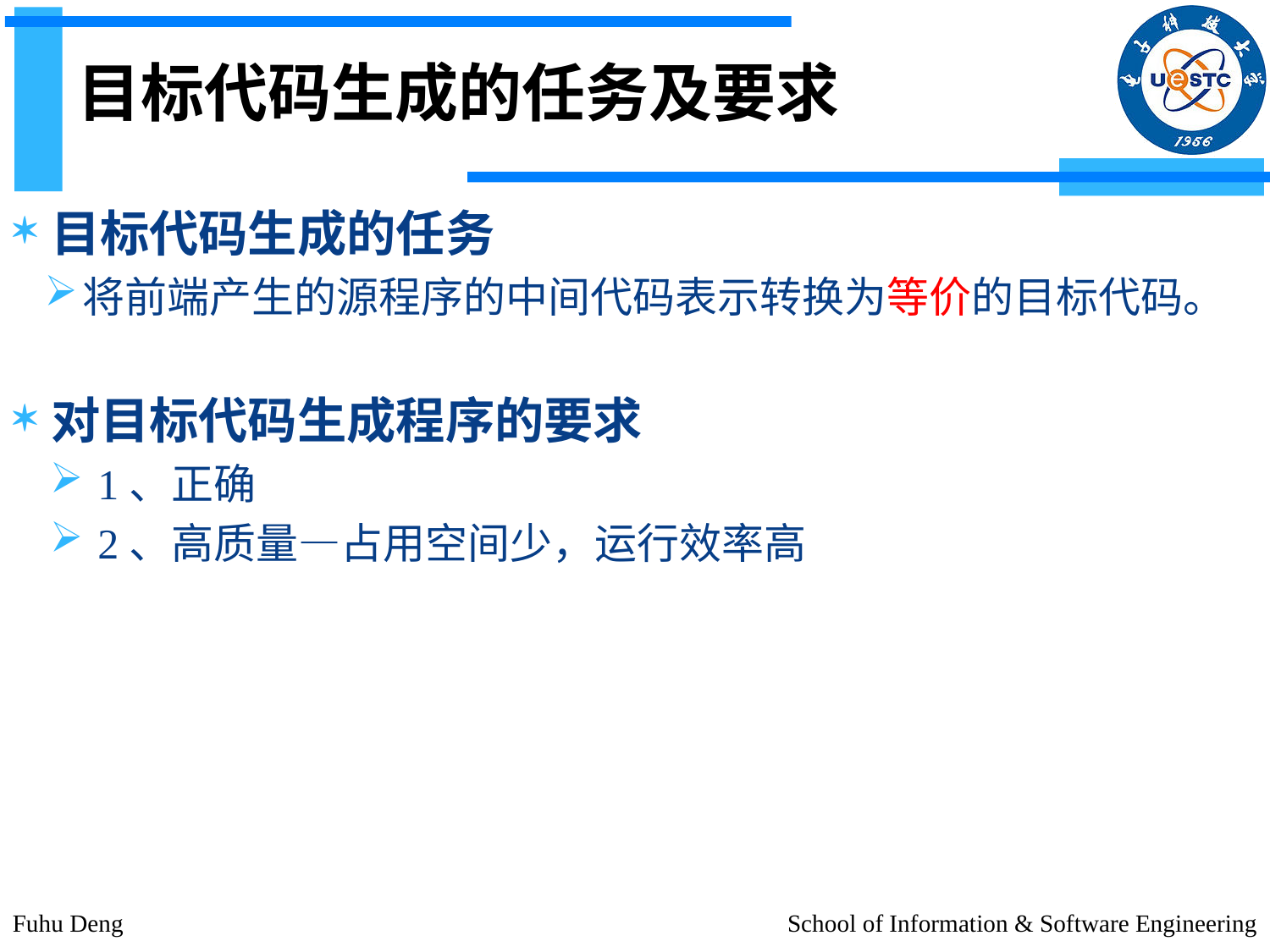

# 目标代码生成的任务及要求
目标代码生成的任务
将前端产生的源程序的中间代码表示转换为等价的目标代码。

对目标代码生成程序的要求
1、正确
2、高质量—占用空间少，运行效率高
Fuhu Deng
39
School of Information & Software Engineering